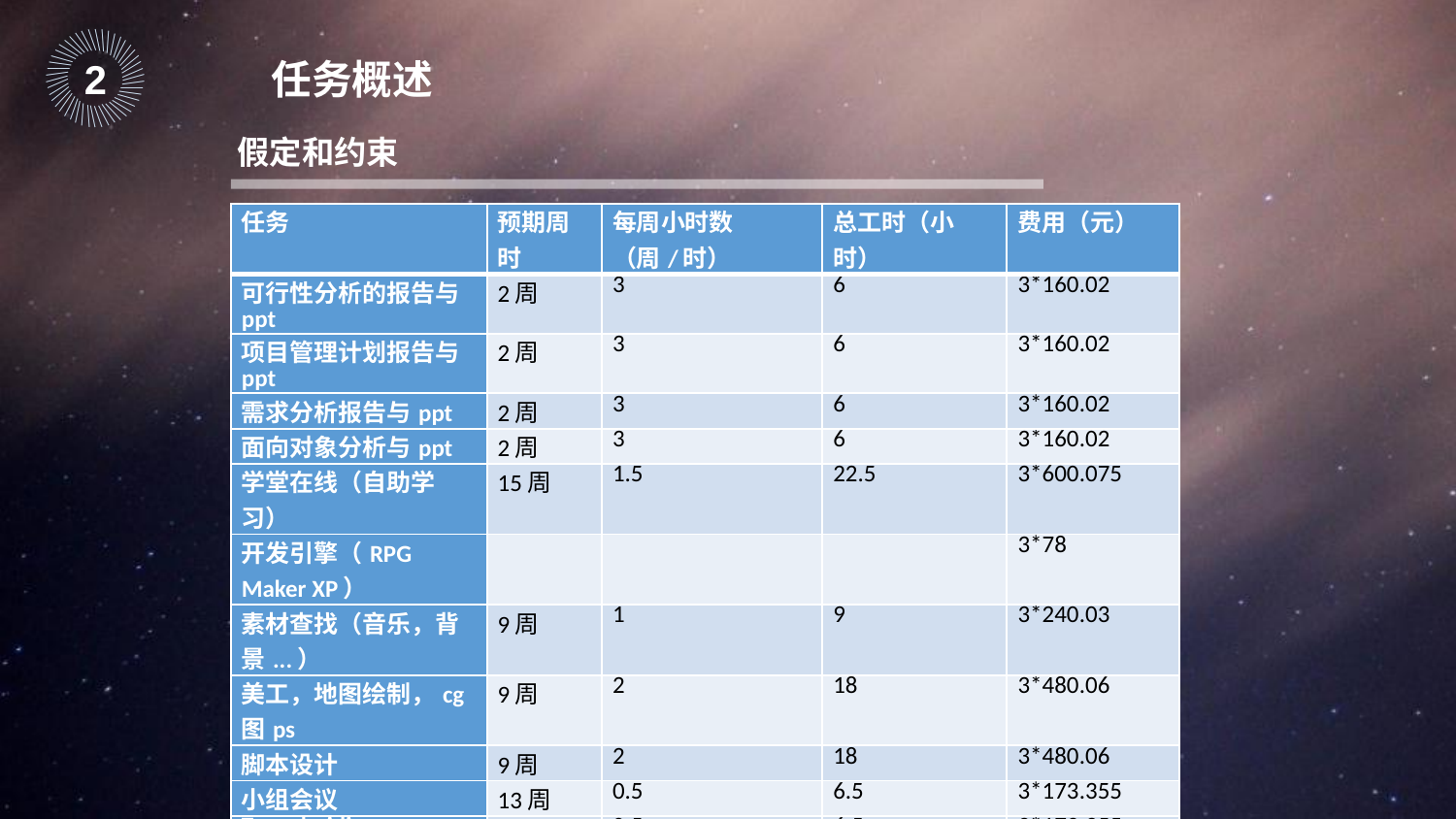

｜
｜
｜
｜
｜
｜
｜
｜
｜
｜
｜
｜
｜
｜
｜
｜
｜
｜
｜
｜
｜
｜
｜
｜
｜
｜
｜
｜
｜
｜
｜
｜
｜
｜
｜
｜
｜
｜
｜
｜
｜
｜
｜
｜
｜
｜
2
任务概述
假定和约束

| 任务 | 预期周时 | 每周小时数（周/时） | 总工时（小时） | 费用（元） |
| --- | --- | --- | --- | --- |
| 可行性分析的报告与ppt | 2周 | 3 | 6 | 3\*160.02 |
| 项目管理计划报告与ppt | 2周 | 3 | 6 | 3\*160.02 |
| 需求分析报告与ppt | 2周 | 3 | 6 | 3\*160.02 |
| 面向对象分析与ppt | 2周 | 3 | 6 | 3\*160.02 |
| 学堂在线（自助学习） | 15周 | 1.5 | 22.5 | 3\*600.075 |
| 开发引擎（RPG Maker XP） |  |  |  | 3\*78 |
| 素材查找（音乐，背景...） | 9周 | 1 | 9 | 3\*240.03 |
| 美工，地图绘制，cg图ps | 9周 | 2 | 18 | 3\*480.06 |
| 脚本设计 | 9周 | 2 | 18 | 3\*480.06 |
| 小组会议 | 13周 | 0.5 | 6.5 | 3\*173.355 |
| Team buiding | 13周 | 0.5 | 6.5 | 3\*173.355 |